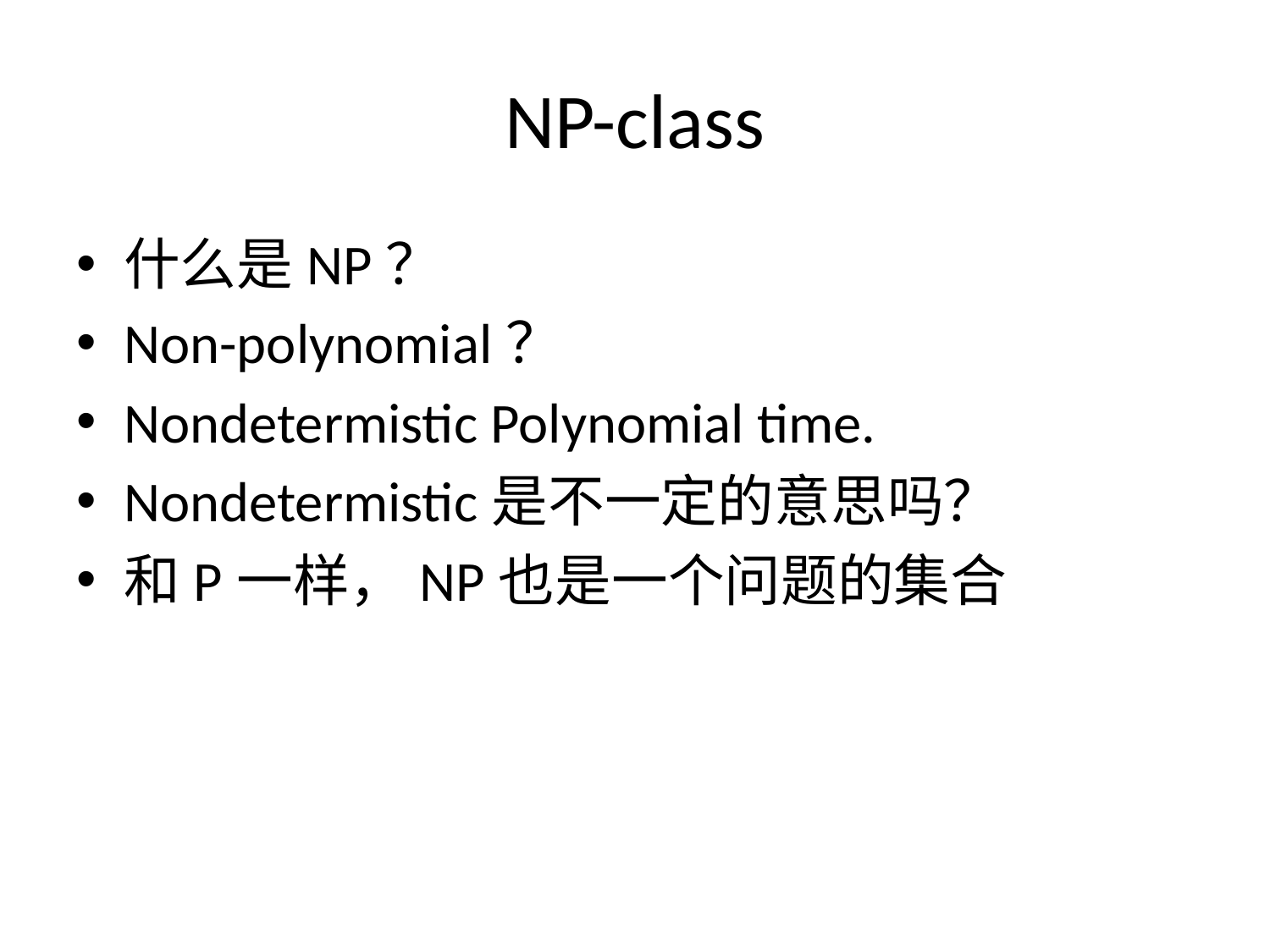

# NP-class
什么是NP？
Non-polynomial？
Nondetermistic Polynomial time.
Nondetermistic是不一定的意思吗？
和P一样，NP也是一个问题的集合